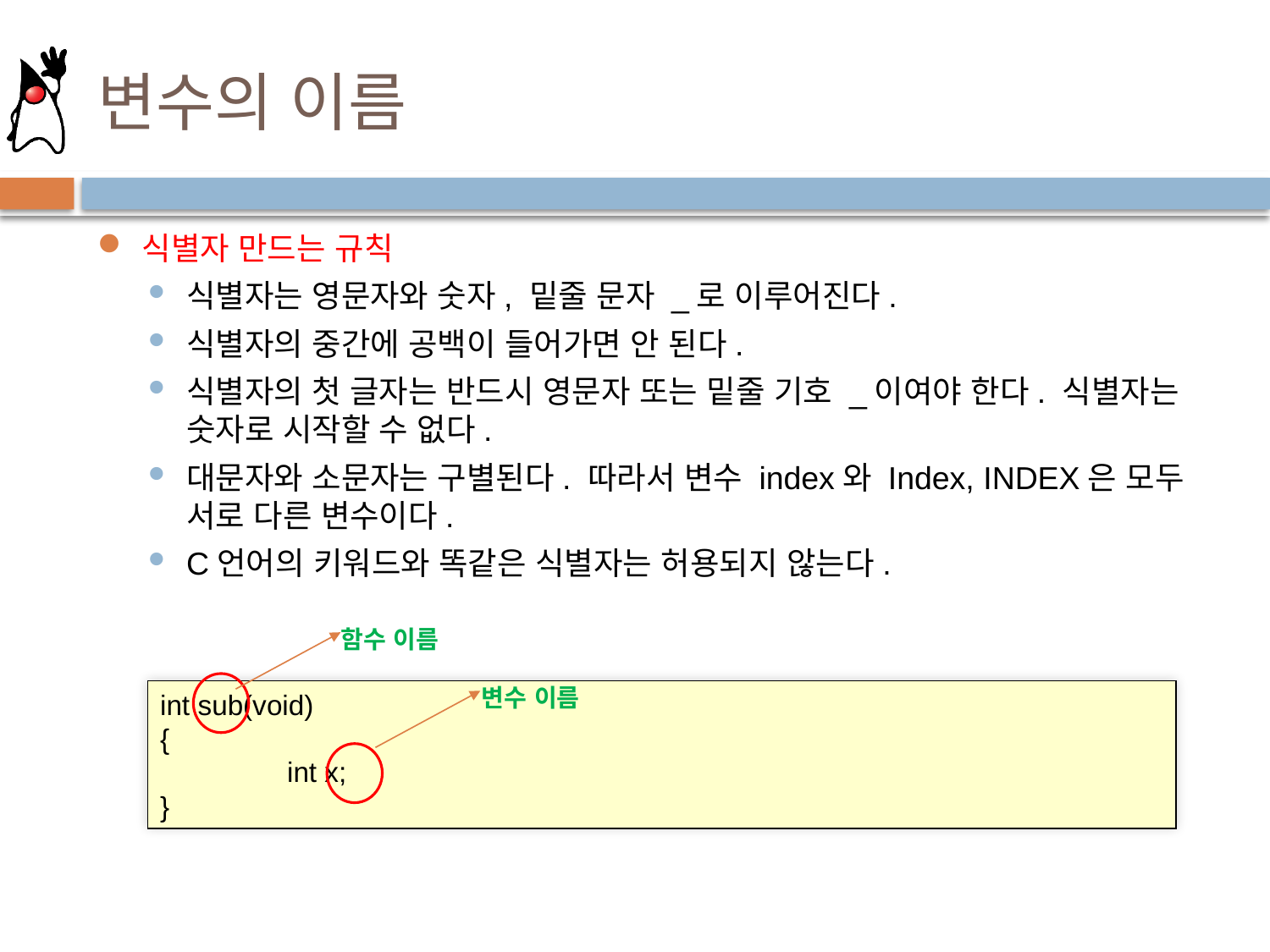

# 변수의 이름
식별자 만드는 규칙
식별자는 영문자와 숫자, 밑줄 문자 _로 이루어진다.
식별자의 중간에 공백이 들어가면 안 된다.
식별자의 첫 글자는 반드시 영문자 또는 밑줄 기호 _이여야 한다. 식별자는 숫자로 시작할 수 없다.
대문자와 소문자는 구별된다. 따라서 변수 index와 Index, INDEX은 모두 서로 다른 변수이다.
C언어의 키워드와 똑같은 식별자는 허용되지 않는다.

함수 이름

변수 이름
int sub(void)
{
	int x;
}